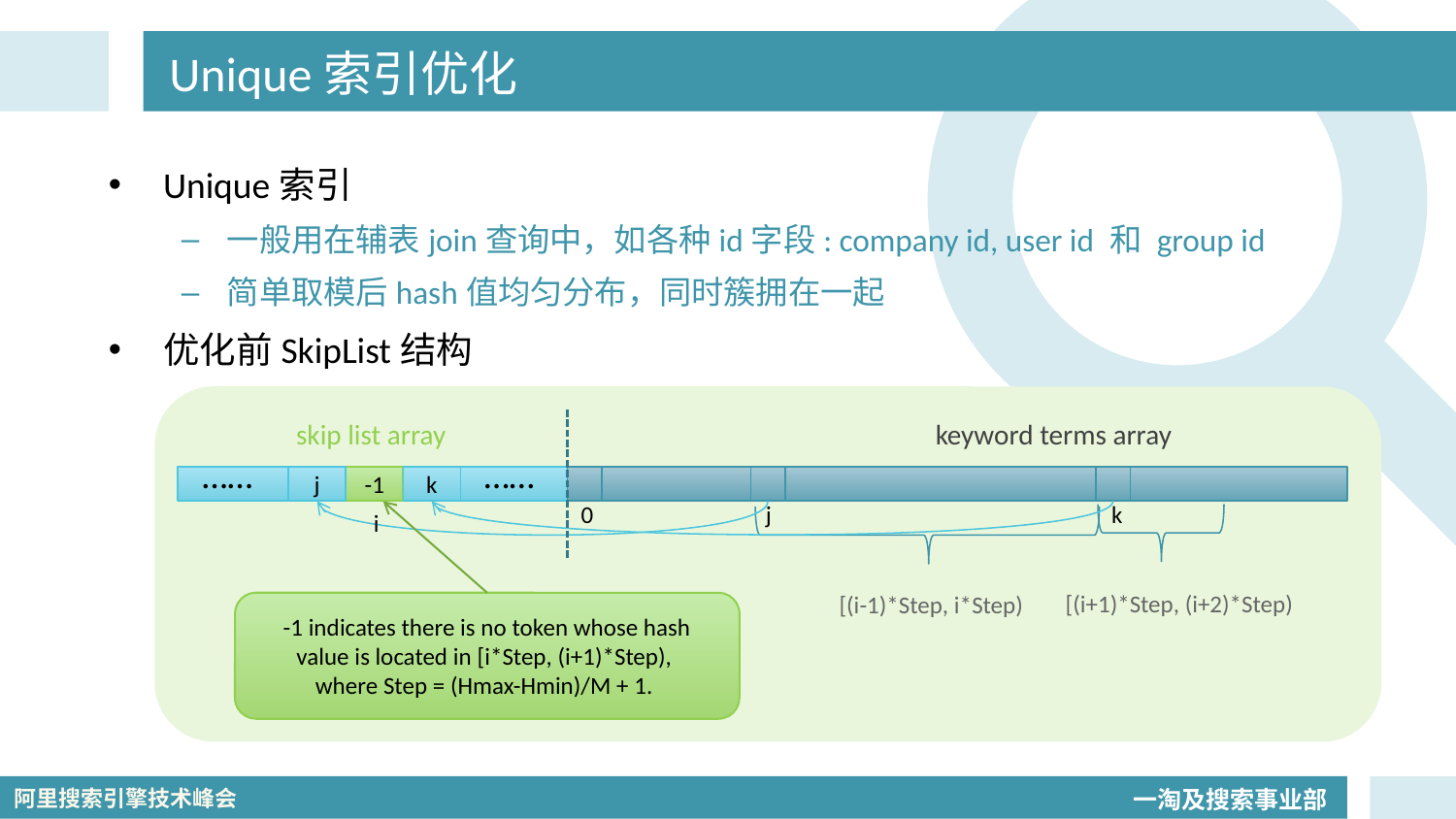

# Unique索引优化
Unique索引
一般用在辅表join查询中，如各种id字段: company id, user id 和 group id
简单取模后hash值均匀分布，同时簇拥在一起
优化前SkipList结构

skip list array
keyword terms array
……
……

j
-1
k

0
j
k
i
[(i+1)*Step, (i+2)*Step)
[(i-1)*Step, i*Step)
-1 indicates there is no token whose hash value is located in [i*Step, (i+1)*Step),
where Step = (Hmax-Hmin)/M + 1.